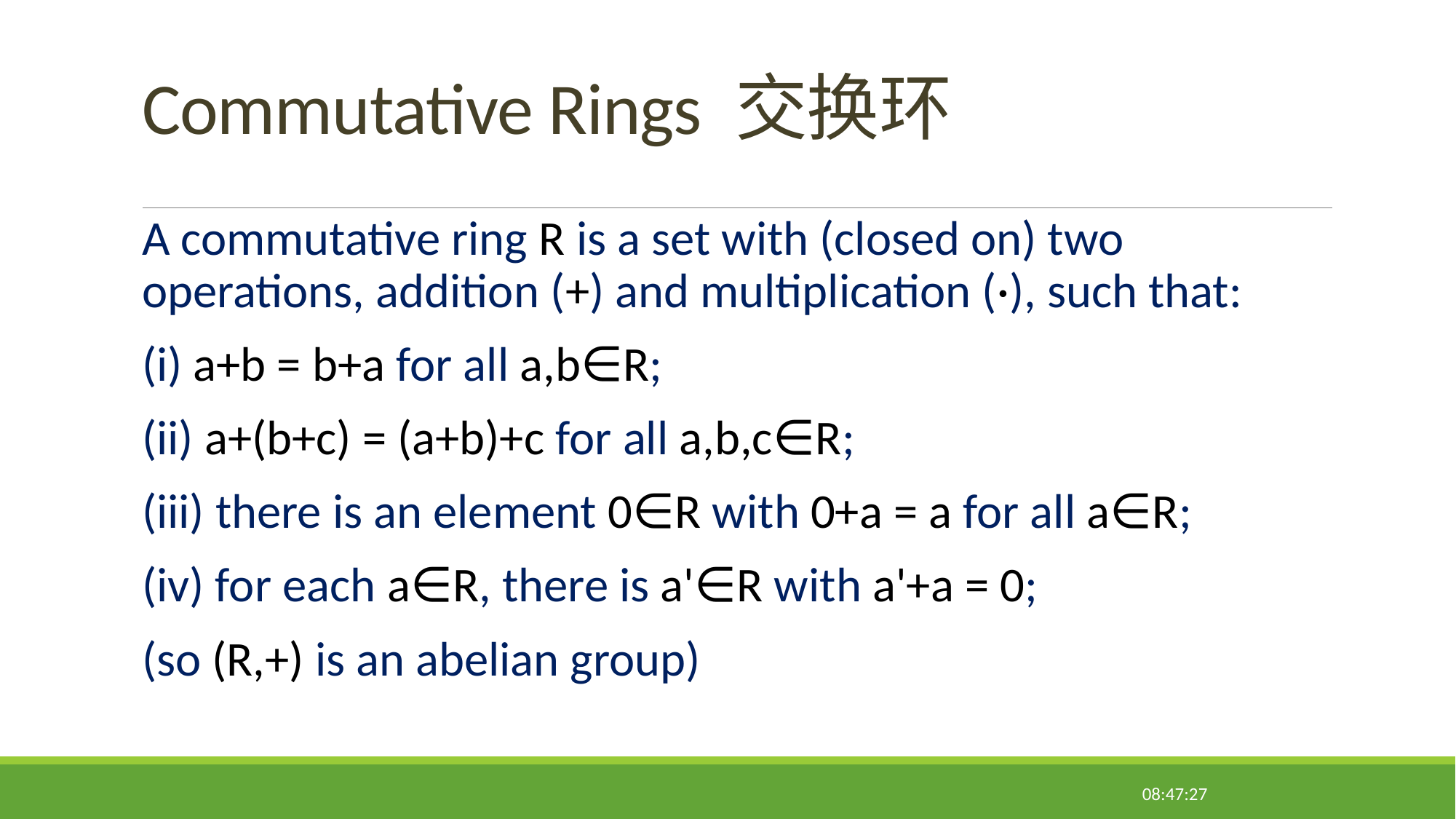

# Commutative Rings 交换环
A commutative ring R is a set with (closed on) two operations, addition (+) and multiplication (·), such that:
(i) a+b = b+a for all a,b∈R;
(ii) a+(b+c) = (a+b)+c for all a,b,c∈R;
(iii) there is an element 0∈R with 0+a = a for all a∈R;
(iv) for each a∈R, there is a'∈R with a'+a = 0;
(so (R,+) is an abelian group)
08:47:27